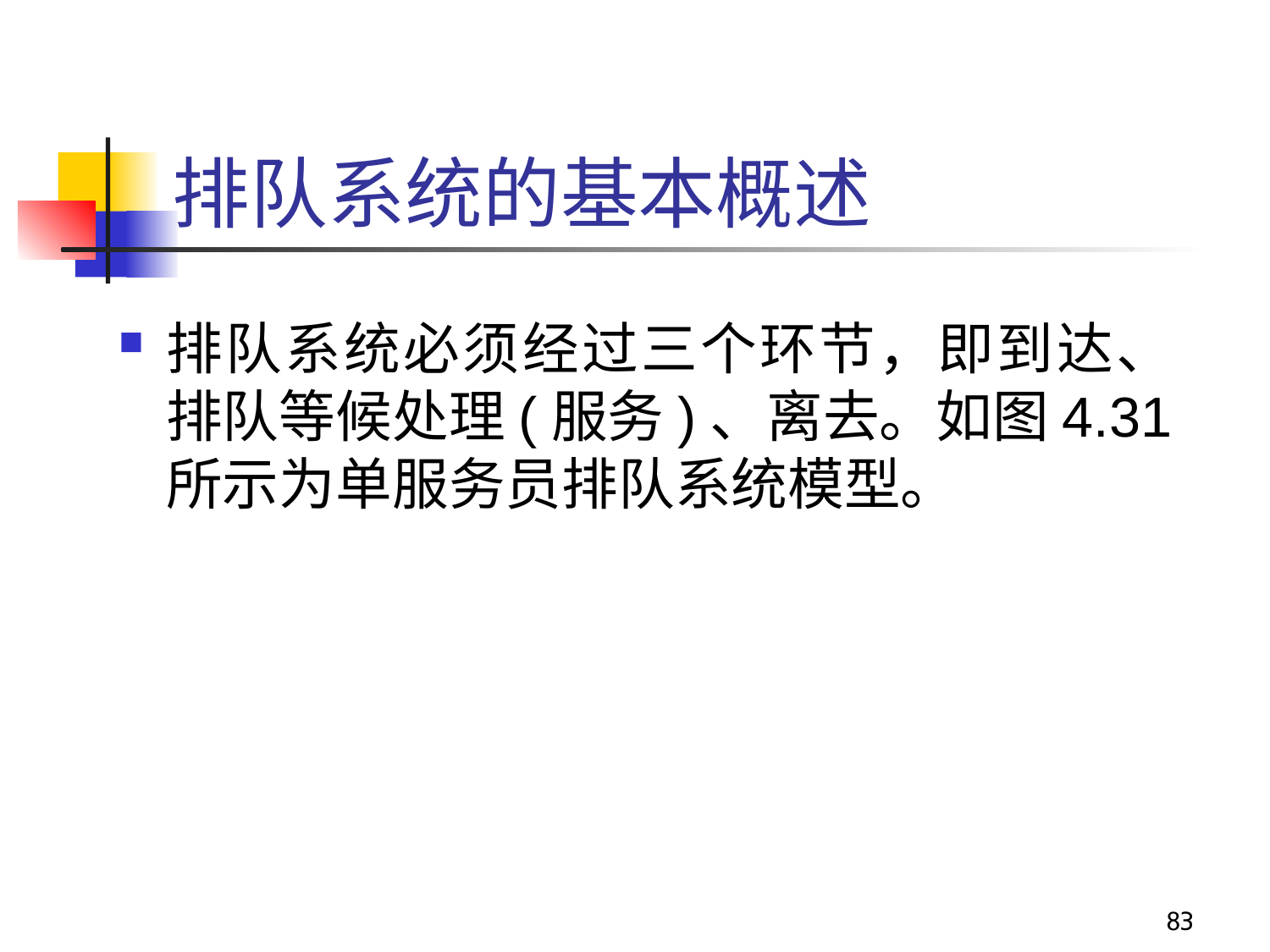

# 排队系统的基本概述
排队系统必须经过三个环节，即到达、排队等候处理(服务)、离去。如图4.31所示为单服务员排队系统模型。

83